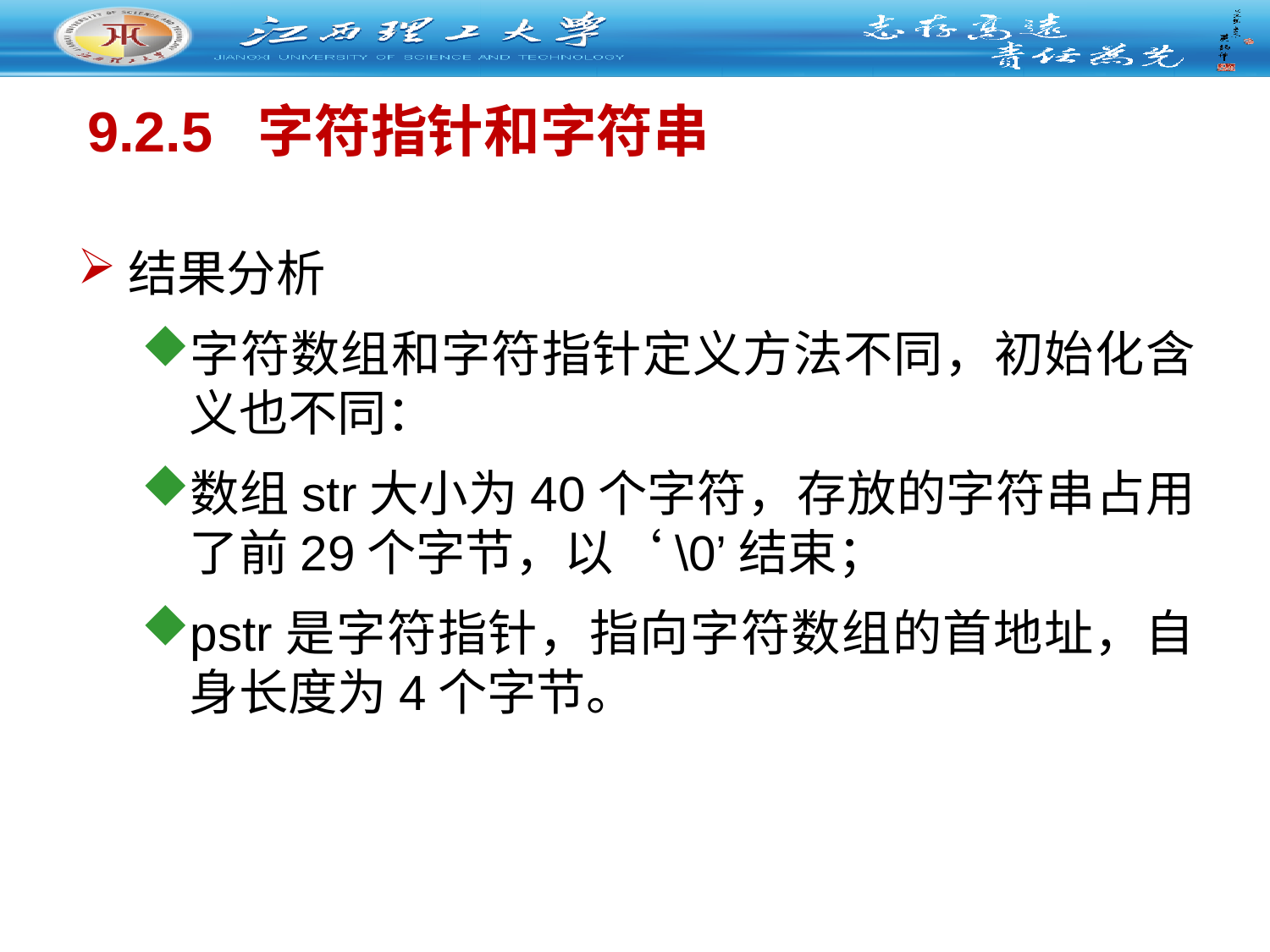

# 9.2.5  字符指针和字符串
结果分析
字符数组和字符指针定义方法不同，初始化含义也不同：
数组str大小为40个字符，存放的字符串占用了前29个字节，以‘\0’结束；
pstr是字符指针，指向字符数组的首地址，自身长度为4个字节。